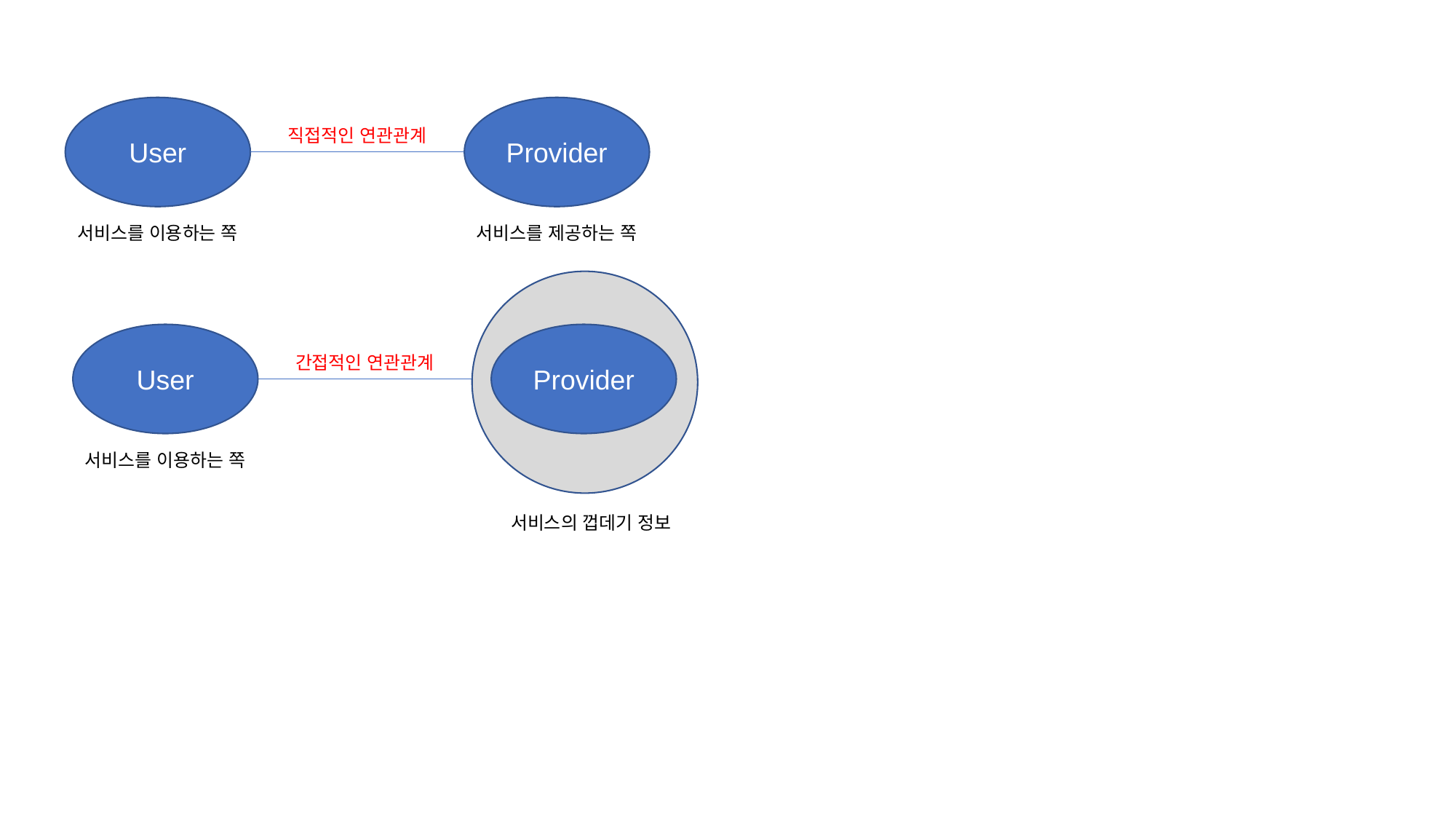

User
Provider
직접적인 연관관계
서비스를 이용하는 쪽
서비스를 제공하는 쪽

User
Provider
간접적인 연관관계
서비스를 이용하는 쪽
서비스의 껍데기 정보